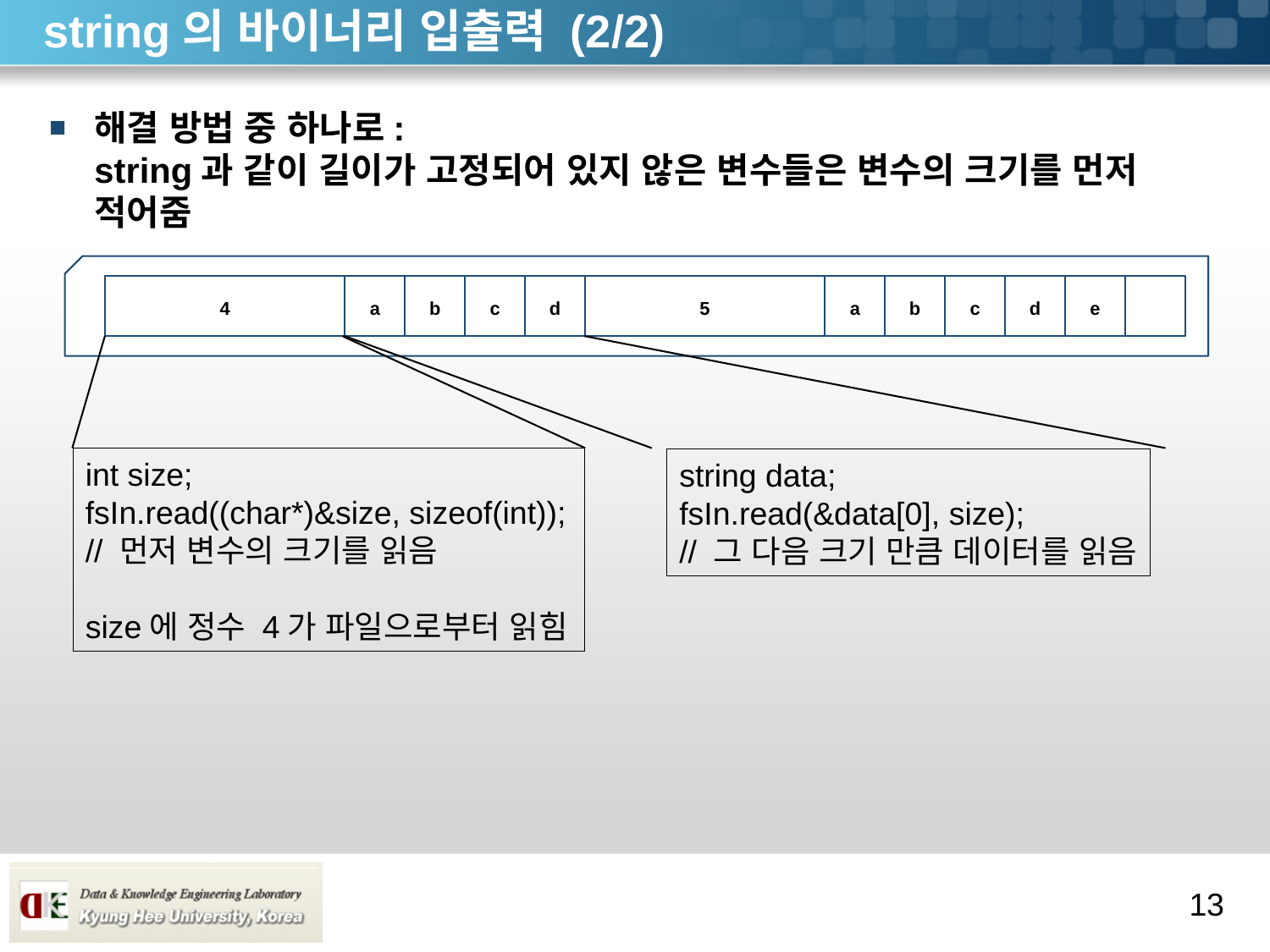

# string의 바이너리 입출력 (2/2)
해결 방법 중 하나로:
string과 같이 길이가 고정되어 있지 않은 변수들은 변수의 크기를 먼저 적어줌

4
b
c
d
a
b
c
d
5

a
b
c
d
e

int size;
fsIn.read((char*)&size, sizeof(int));
// 먼저 변수의 크기를 읽음

size에 정수 4가 파일으로부터 읽힘
string data;
fsIn.read(&data[0], size);
// 그 다음 크기 만큼 데이터를 읽음